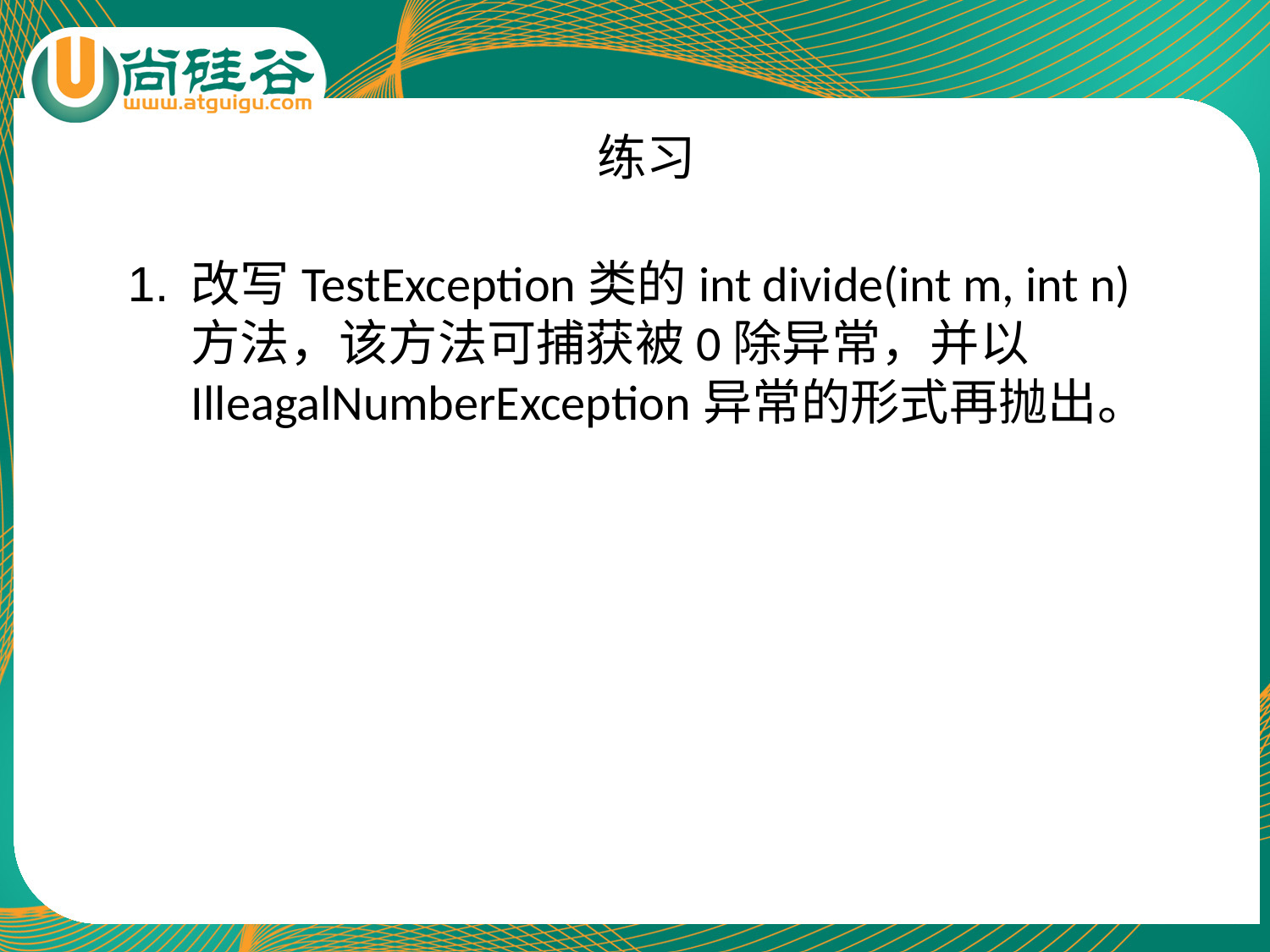

# 练习
改写TestException类的int divide(int m, int n)方法，该方法可捕获被0除异常，并以IlleagalNumberException异常的形式再抛出。